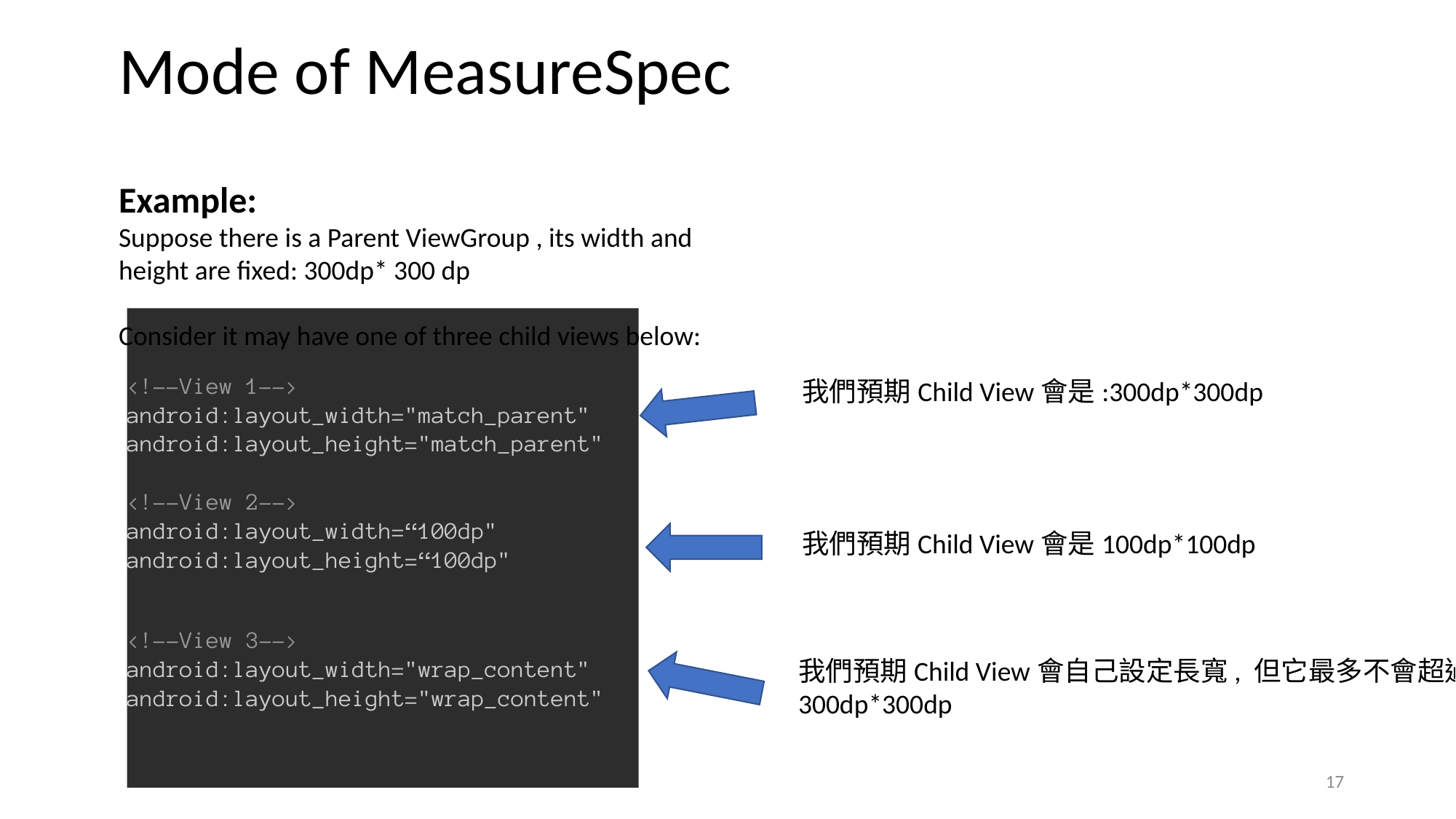

# Mode of MeasureSpec
Example:
Suppose there is a Parent ViewGroup , its width and height are fixed: 300dp* 300 dp

Consider it may have one of three child views below:
<!--View 1-->
android:layout_width="match_parent"
android:layout_height="match_parent"

<!--View 2-->
android:layout_width=“100dp"
android:layout_height=“100dp"

<!--View 3--> android:layout_width="wrap_content"
android:layout_height="wrap_content"
我們預期Child View會是:300dp*300dp

我們預期Child View會是100dp*100dp

我們預期Child View會自己設定長寬, 但它最多不會超過
300dp*300dp

17